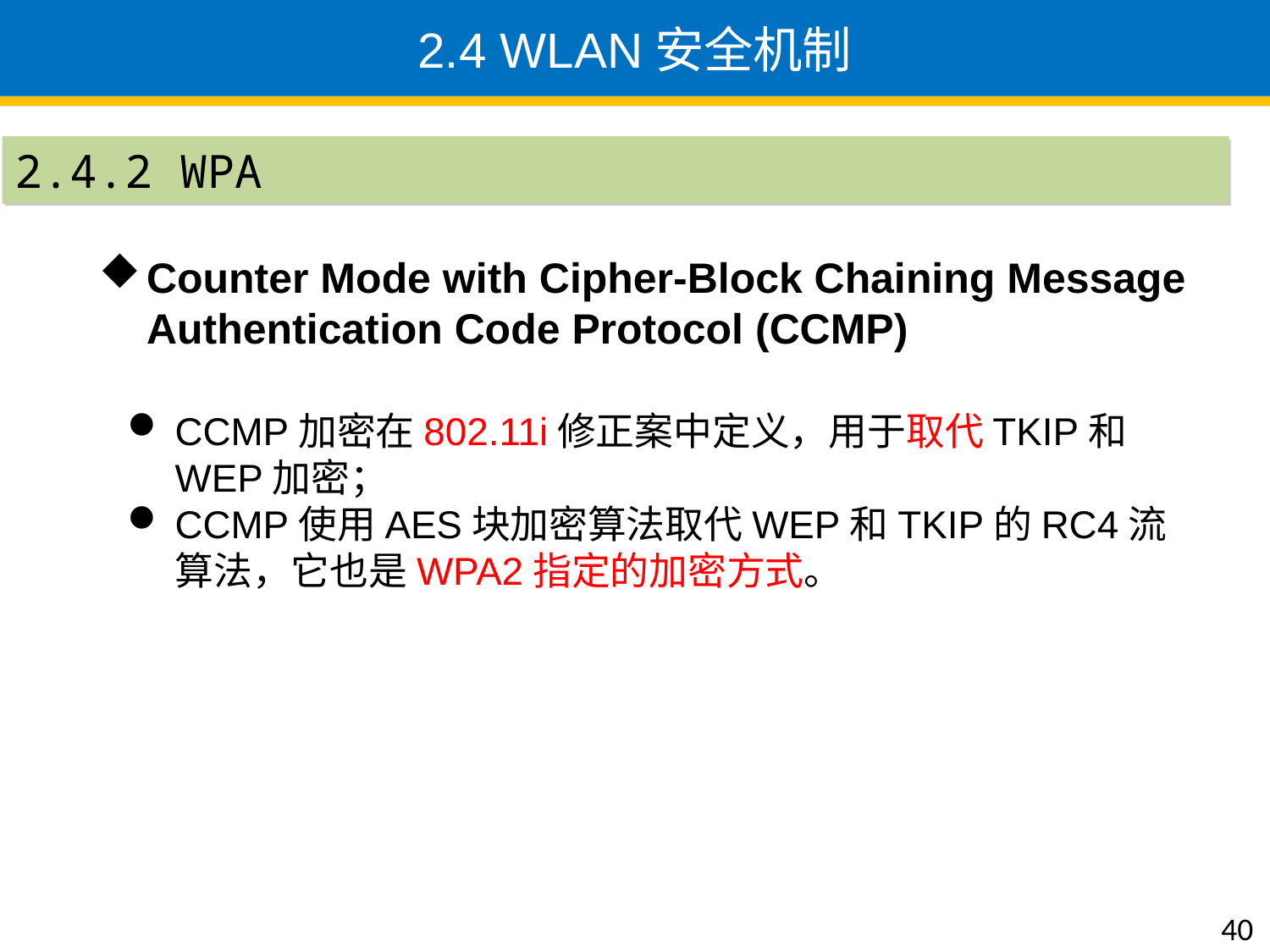

# 2.4 WLAN安全机制
2.4.2 WPA
Counter Mode with Cipher-Block Chaining Message Authentication Code Protocol (CCMP)
CCMP加密在802.11i修正案中定义，用于取代TKIP和WEP加密；
CCMP使用AES块加密算法取代WEP和TKIP的RC4流算法，它也是WPA2指定的加密方式。

40